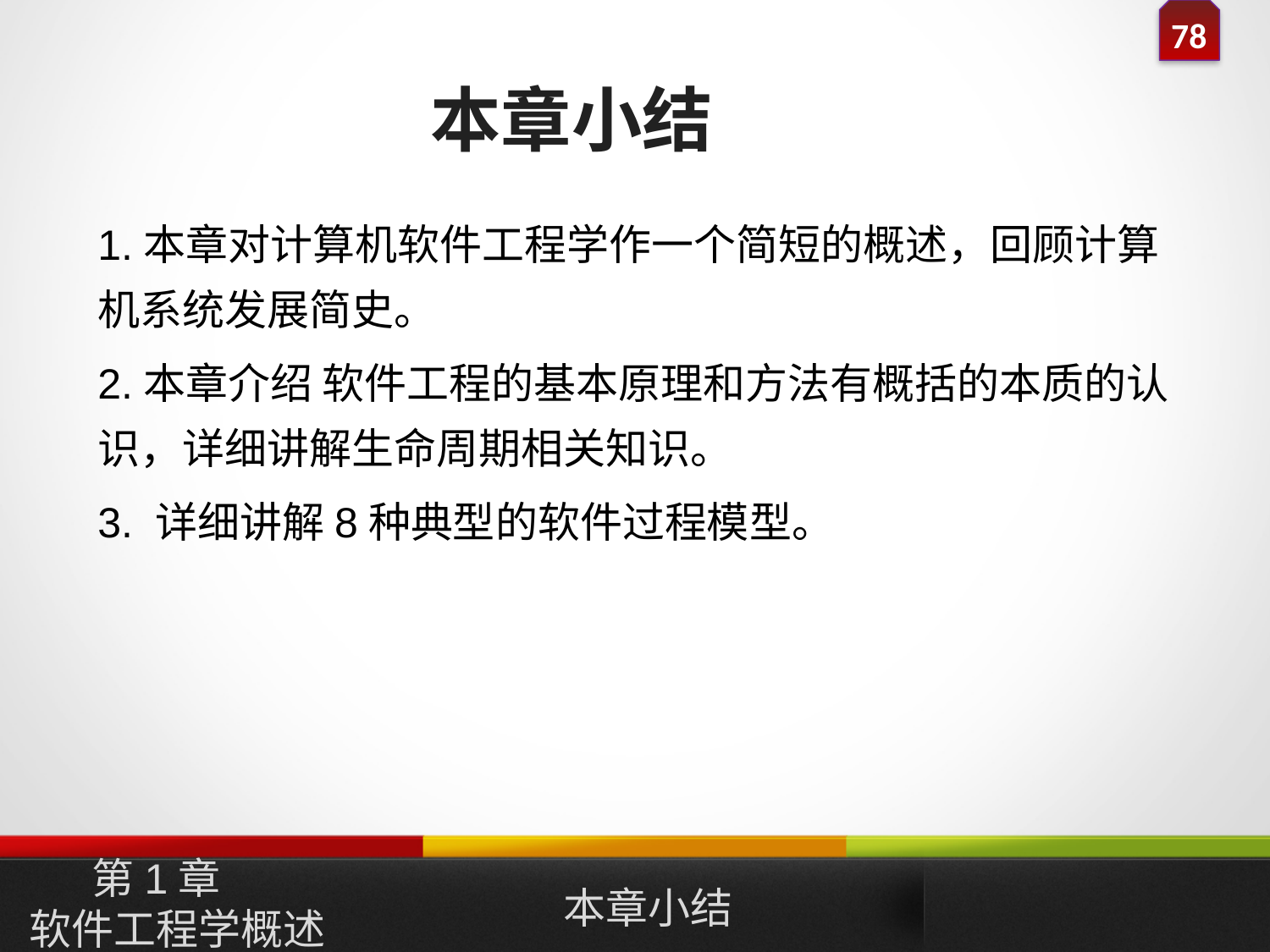

本章小结
1.本章对计算机软件工程学作一个简短的概述，回顾计算机系统发展简史。
2.本章介绍 软件工程的基本原理和方法有概括的本质的认识，详细讲解生命周期相关知识。
3. 详细讲解8种典型的软件过程模型。
本章小结